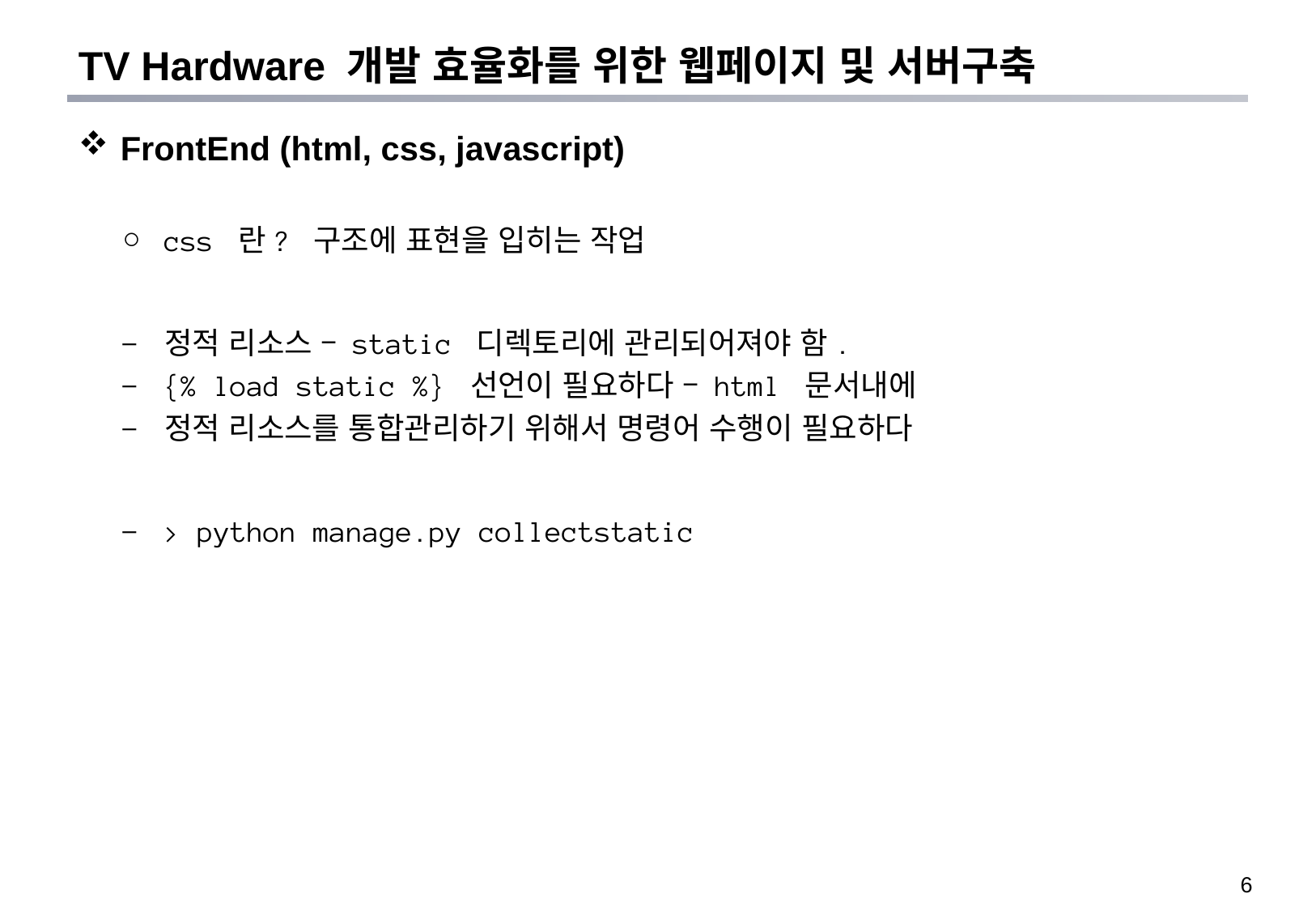

# TV Hardware 개발 효율화를 위한 웹페이지 및 서버구축
FrontEnd (html, css, javascript)

css 란? 구조에 표현을 입히는 작업

정적 리소스 – static 디렉토리에 관리되어져야 함.
{% load static %} 선언이 필요하다 – html 문서내에
정적 리소스를 통합관리하기 위해서 명령어 수행이 필요하다

> python manage.py collectstatic